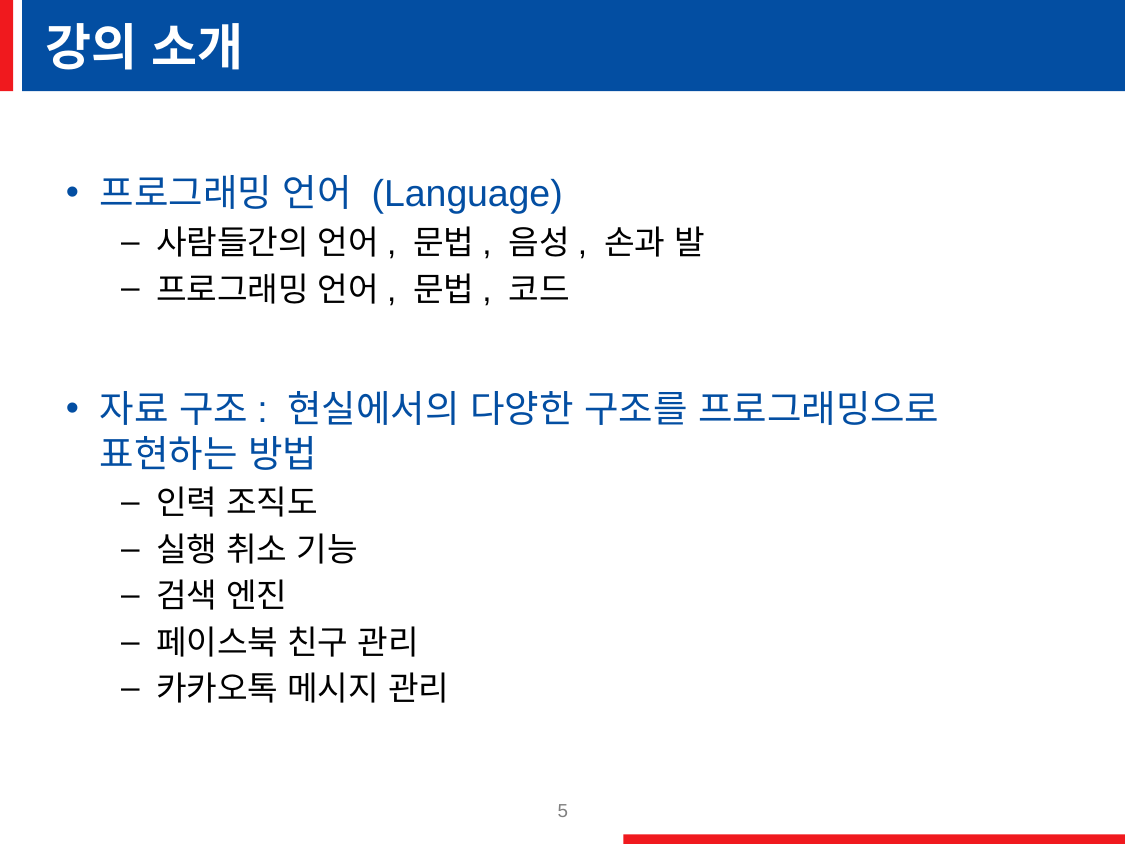

# 강의 소개
프로그래밍 언어 (Language)
사람들간의 언어, 문법, 음성, 손과 발
프로그래밍 언어, 문법, 코드

자료 구조: 현실에서의 다양한 구조를 프로그래밍으로 표현하는 방법
인력 조직도
실행 취소 기능
검색 엔진
페이스북 친구 관리
카카오톡 메시지 관리